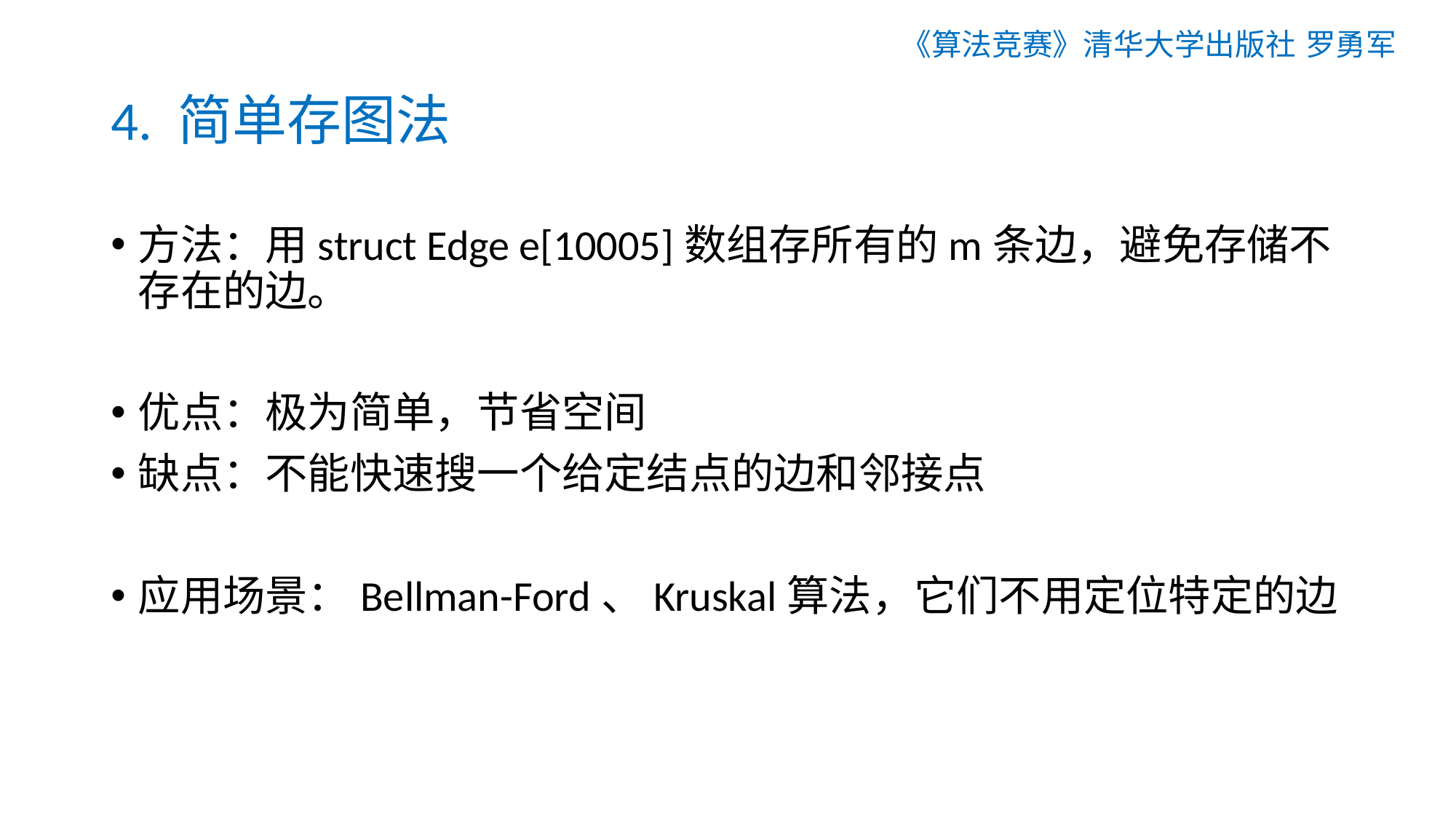

《算法竞赛》清华大学出版社 罗勇军
# 4. 简单存图法
方法：用struct Edge e[10005]数组存所有的m条边，避免存储不存在的边。

优点：极为简单，节省空间
缺点：不能快速搜一个给定结点的边和邻接点

应用场景：Bellman-Ford、Kruskal算法，它们不用定位特定的边